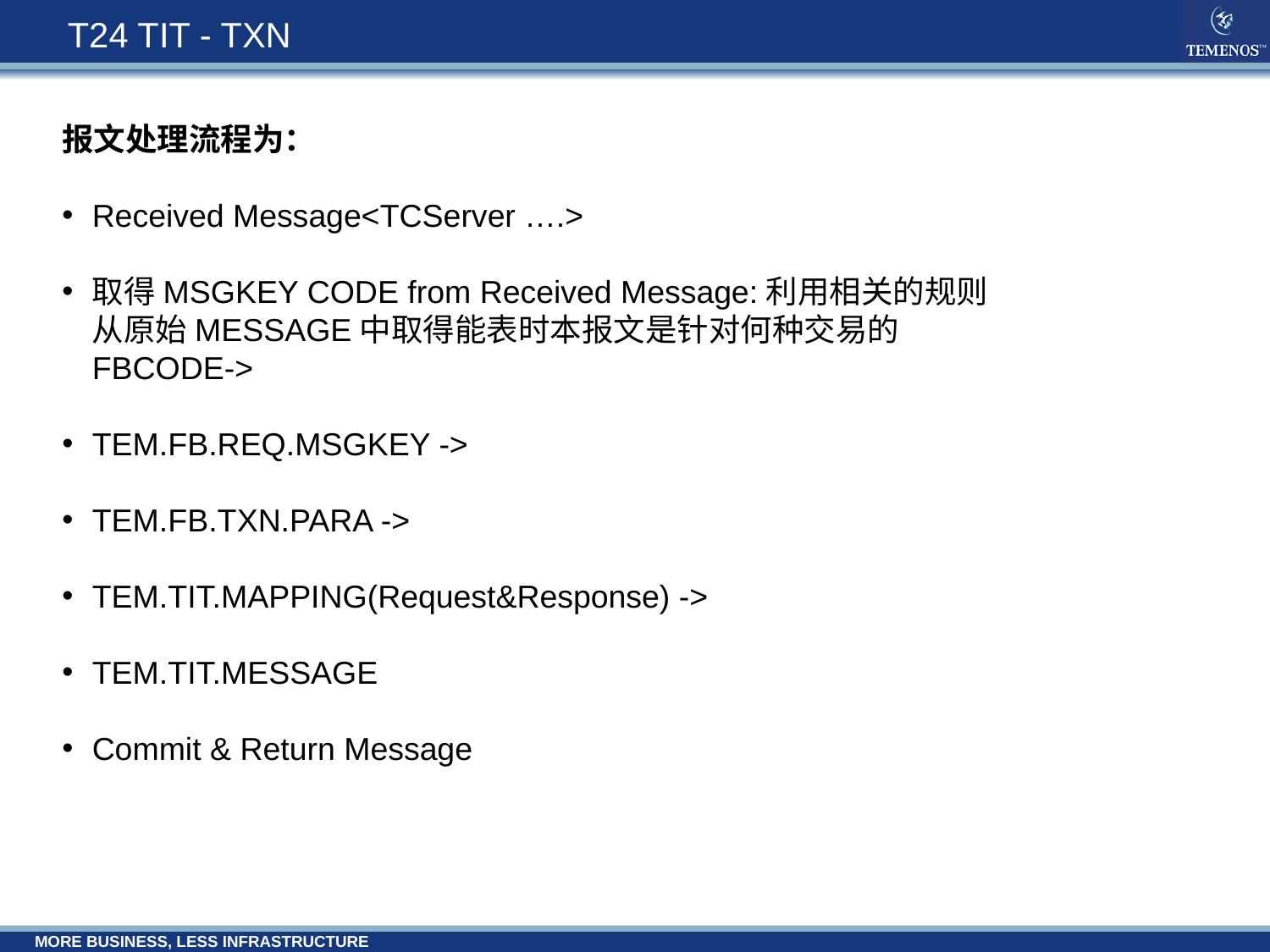

# T24 TIT - TXN
报文处理流程为：

Received Message<TCServer ….>

取得MSGKEY CODE from Received Message:利用相关的规则从原始MESSAGE中取得能表时本报文是针对何种交易的FBCODE->

TEM.FB.REQ.MSGKEY ->

TEM.FB.TXN.PARA ->

TEM.TIT.MAPPING(Request&Response) ->

TEM.TIT.MESSAGE

Commit & Return Message